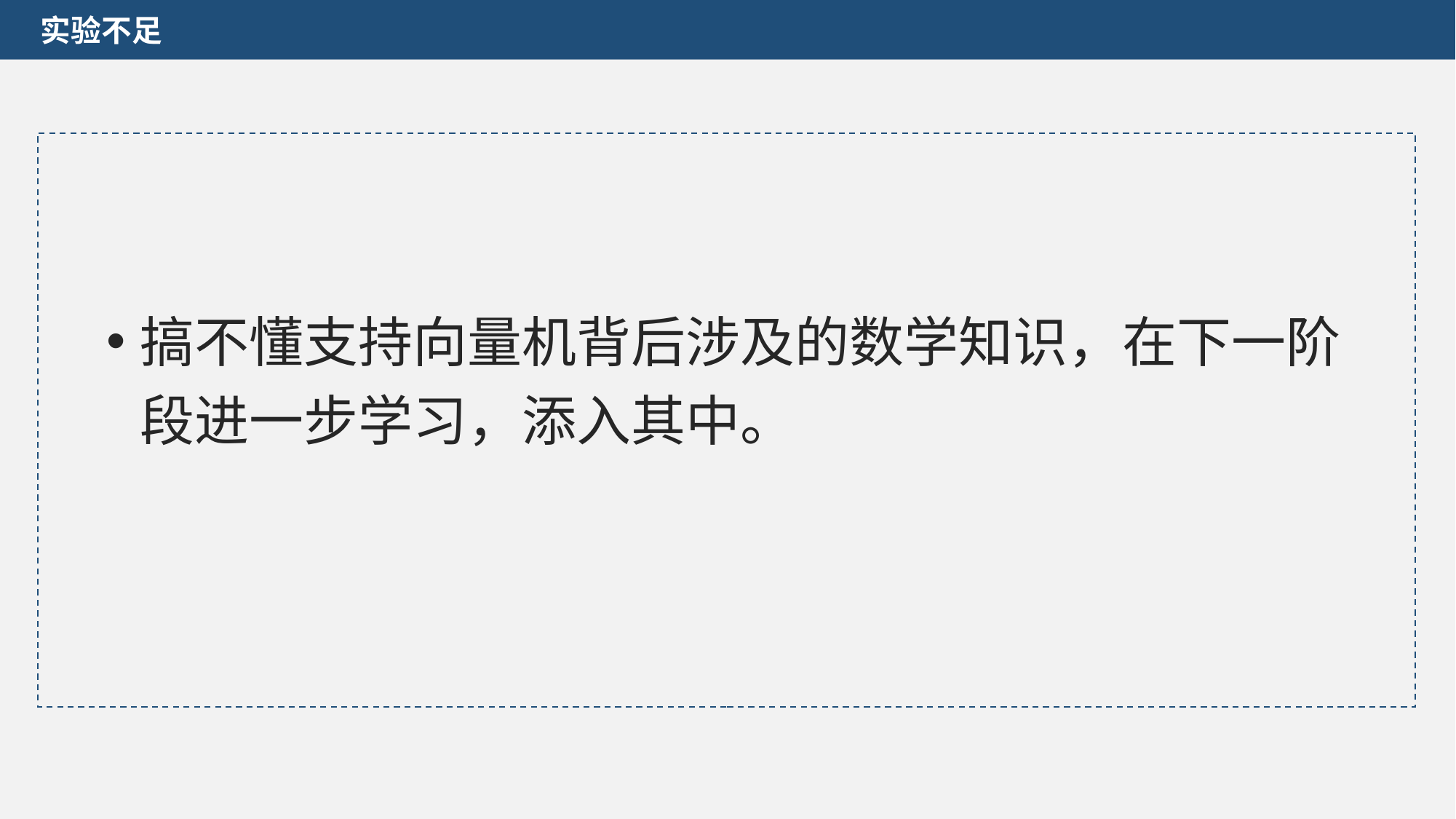

实验不足

搞不懂支持向量机背后涉及的数学知识，在下一阶段进一步学习，添入其中。